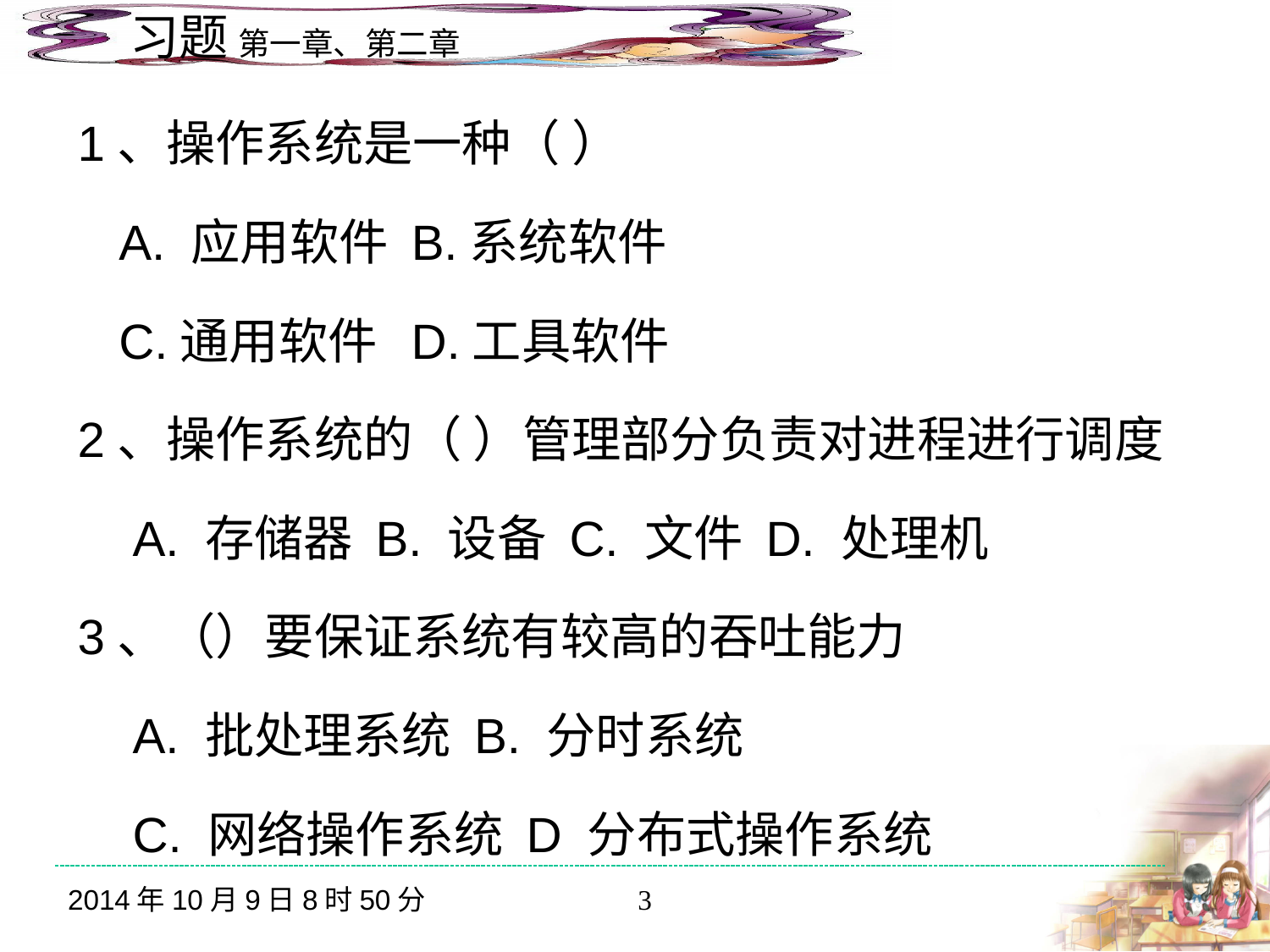

1、操作系统是一种（ ）
   A. 应用软件 B.系统软件
   C.通用软件  D.工具软件
2、操作系统的（ ）管理部分负责对进程进行调度
    A. 存储器 B. 设备 C. 文件 D. 处理机
3、（）要保证系统有较高的吞吐能力
    A. 批处理系统 B. 分时系统
    C. 网络操作系统 D 分布式操作系统

2014年10月9日8时50分
3